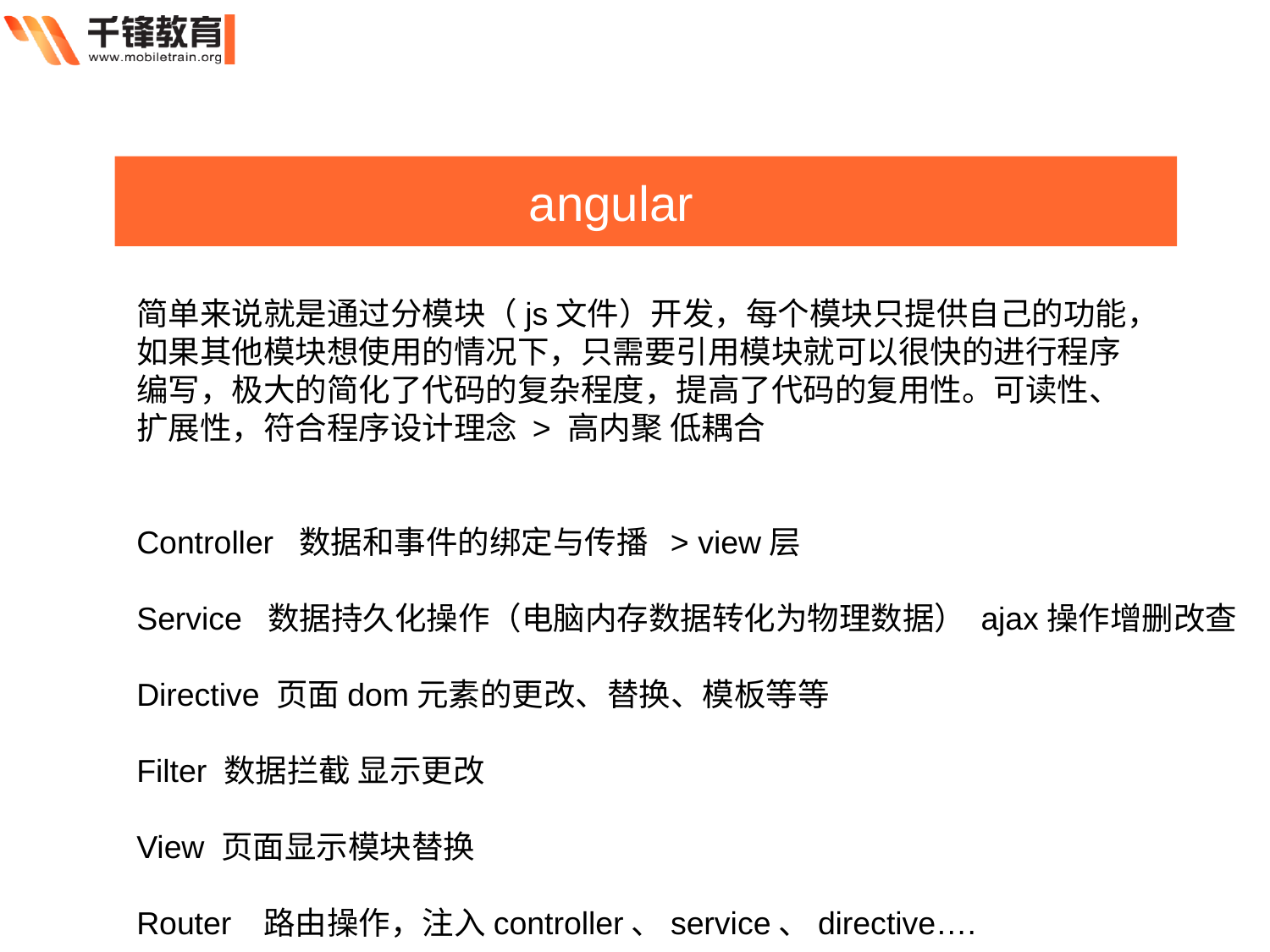

angular
简单来说就是通过分模块（js文件）开发，每个模块只提供自己的功能，
如果其他模块想使用的情况下，只需要引用模块就可以很快的进行程序
编写，极大的简化了代码的复杂程度，提高了代码的复用性。可读性、
扩展性，符合程序设计理念 > 高内聚 低耦合

Controller  数据和事件的绑定与传播  > view层

Service  数据持久化操作（电脑内存数据转化为物理数据） ajax操作增删改查

Directive 页面dom元素的更改、替换、模板等等

Filter 数据拦截 显示更改

View 页面显示模块替换

Router	路由操作，注入controller、service、directive….